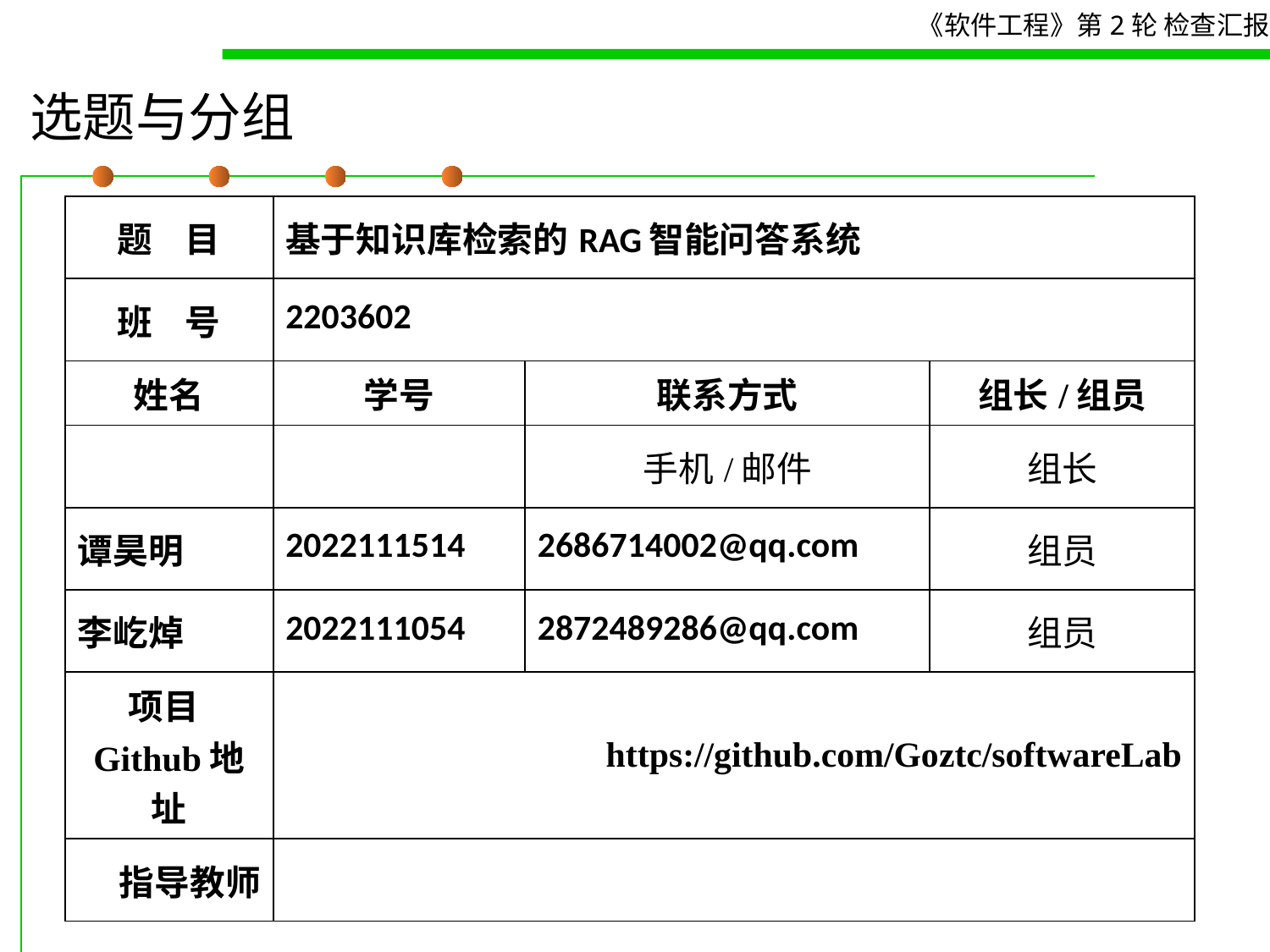

# 选题与分组
| 题 目 | 基于知识库检索的RAG智能问答系统 |  |  |
| --- | --- | --- | --- |
| 班 号 | 2203602 |  |  |
| 姓名 | 学号 | 联系方式 | 组长/组员 |
|  |  | 手机/邮件 | 组长 |
| 谭昊明 | 2022111514 | 2686714002@qq.com | 组员 |
| 李屹焯 | 2022111054 | 2872489286@qq.com | 组员 |
| 项目Github地址 | https://github.com/Goztc/softwareLab |  |  |
| 指导教师 |  |  |  |